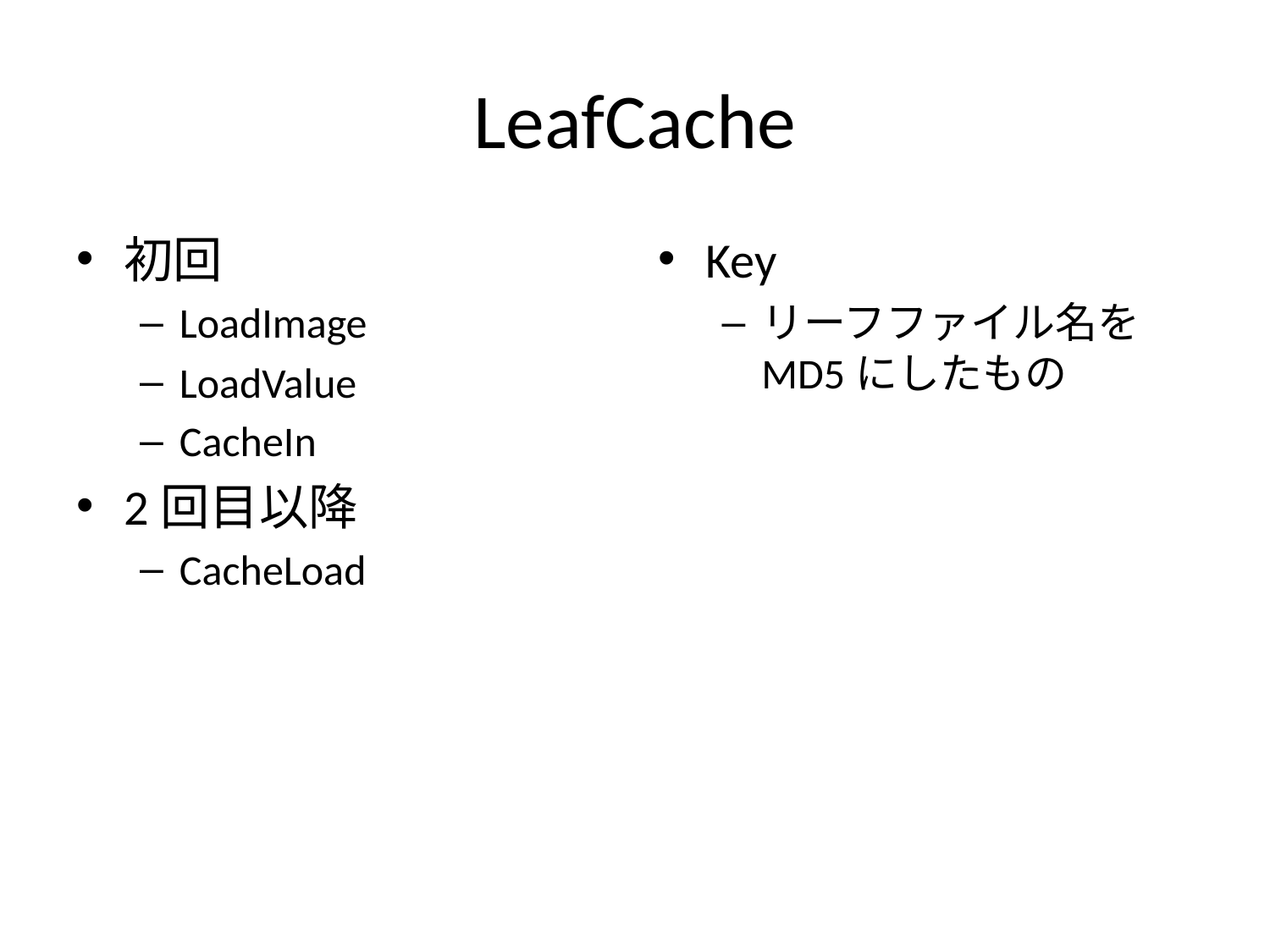

# LeafCache
初回
LoadImage
LoadValue
CacheIn
2回目以降
CacheLoad
Key
リーフファイル名をMD5にしたもの